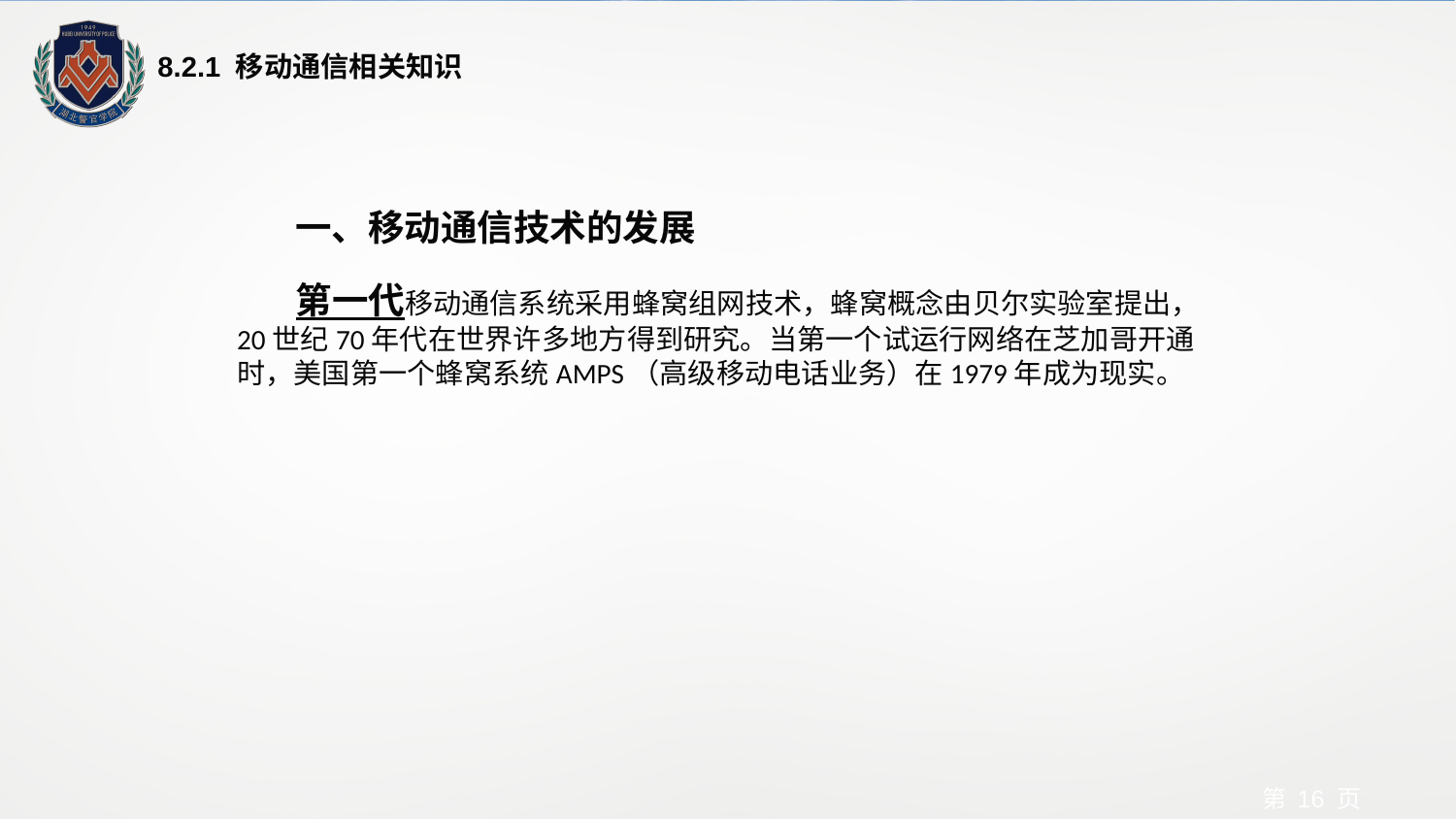

8.2.1 移动通信相关知识
      一、移动通信技术的发展

         第一代移动通信系统采用蜂窝组网技术，蜂窝概念由贝尔实验室提出，20世纪70年代在世界许多地方得到研究。当第一个试运行网络在芝加哥开通时，美国第一个蜂窝系统AMPS（高级移动电话业务）在1979年成为现实。